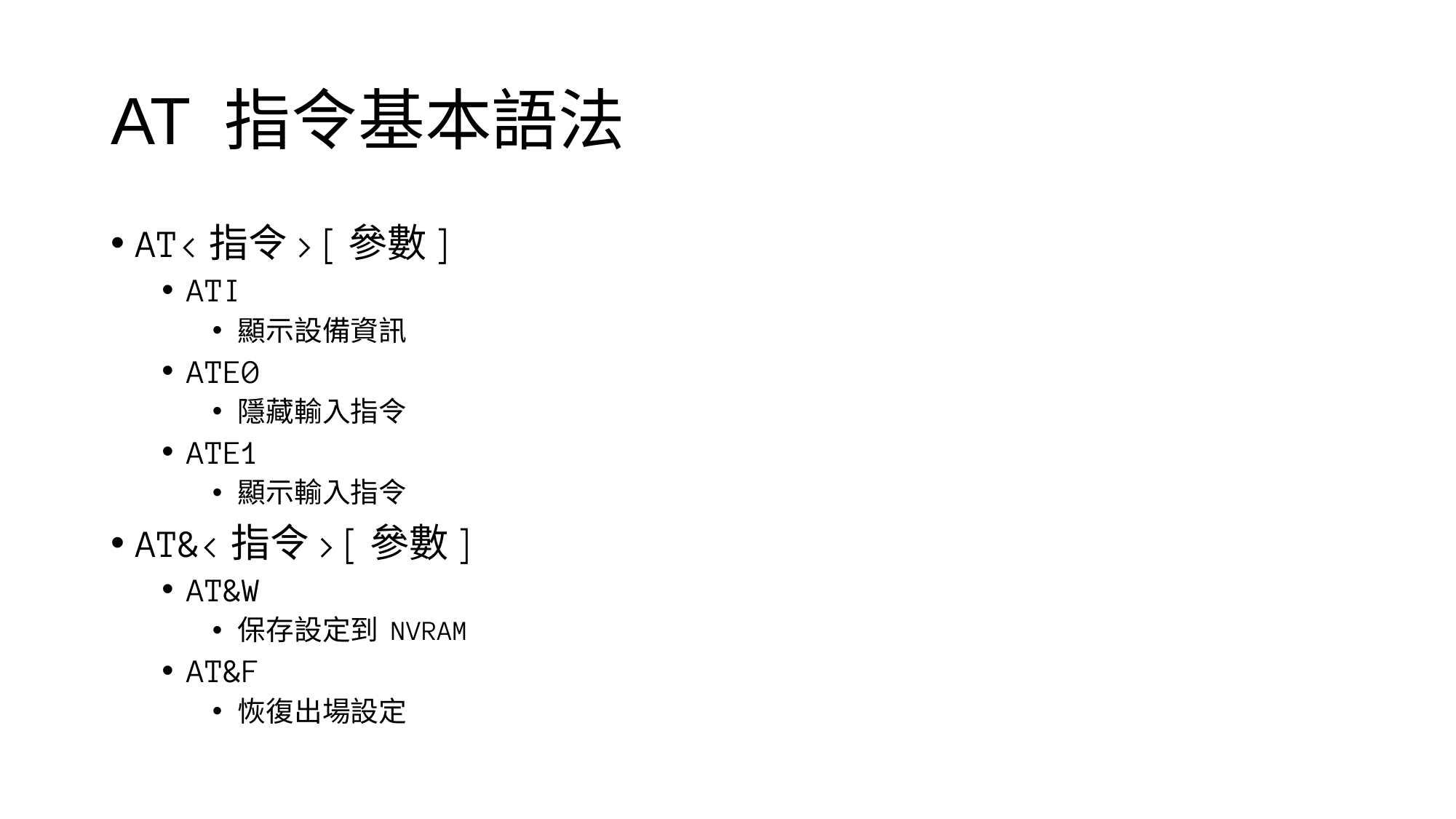

# AT 指令基本語法
AT<指令>[參數]
ATI
顯示設備資訊
ATE0
隱藏輸入指令
ATE1
顯示輸入指令
AT&<指令>[參數]
AT&W
保存設定到 NVRAM
AT&F
恢復出場設定